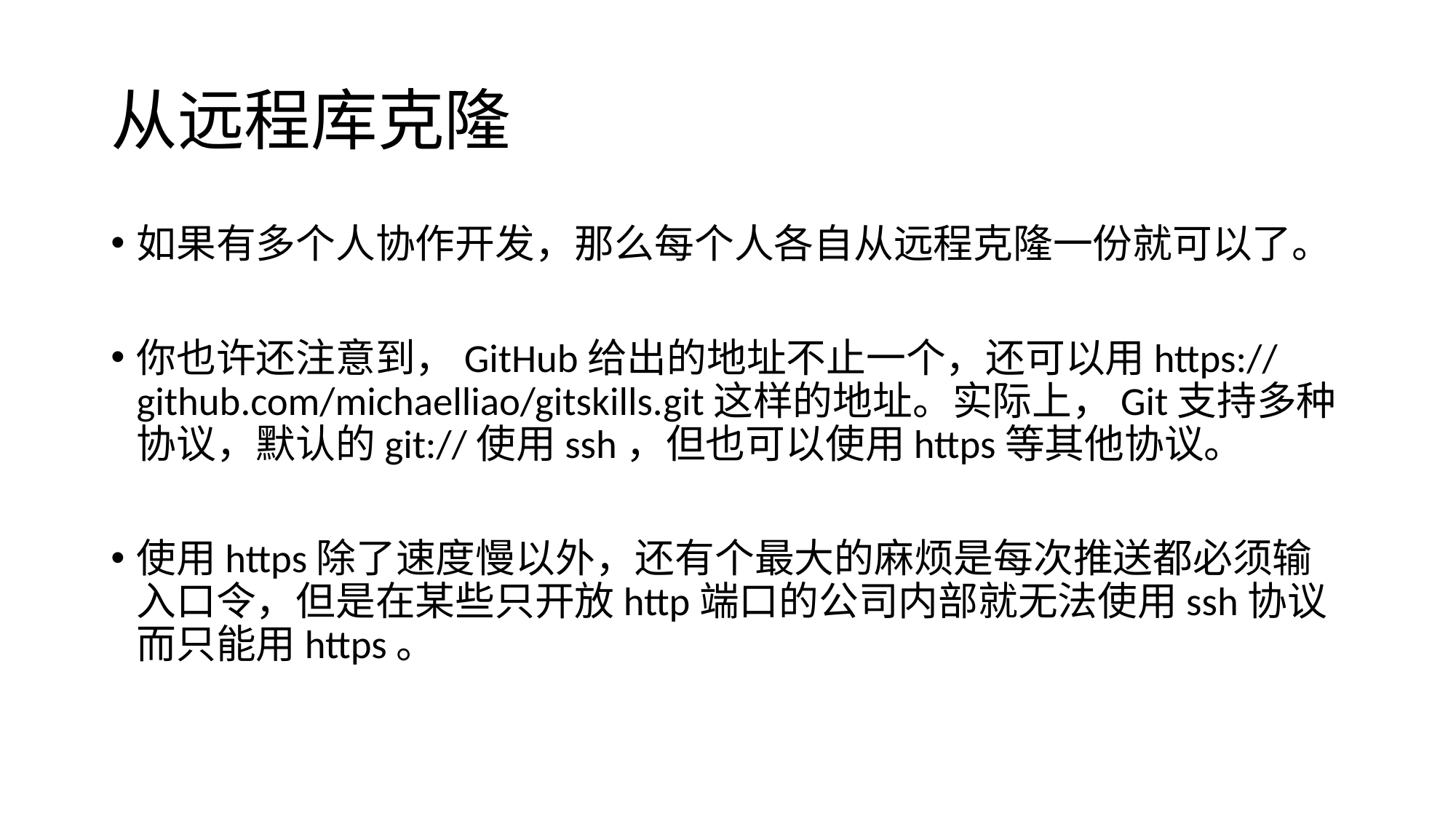

# 从远程库克隆
如果有多个人协作开发，那么每个人各自从远程克隆一份就可以了。

你也许还注意到，GitHub给出的地址不止一个，还可以用https://github.com/michaelliao/gitskills.git这样的地址。实际上，Git支持多种协议，默认的git://使用ssh，但也可以使用https等其他协议。

使用https除了速度慢以外，还有个最大的麻烦是每次推送都必须输入口令，但是在某些只开放http端口的公司内部就无法使用ssh协议而只能用https。